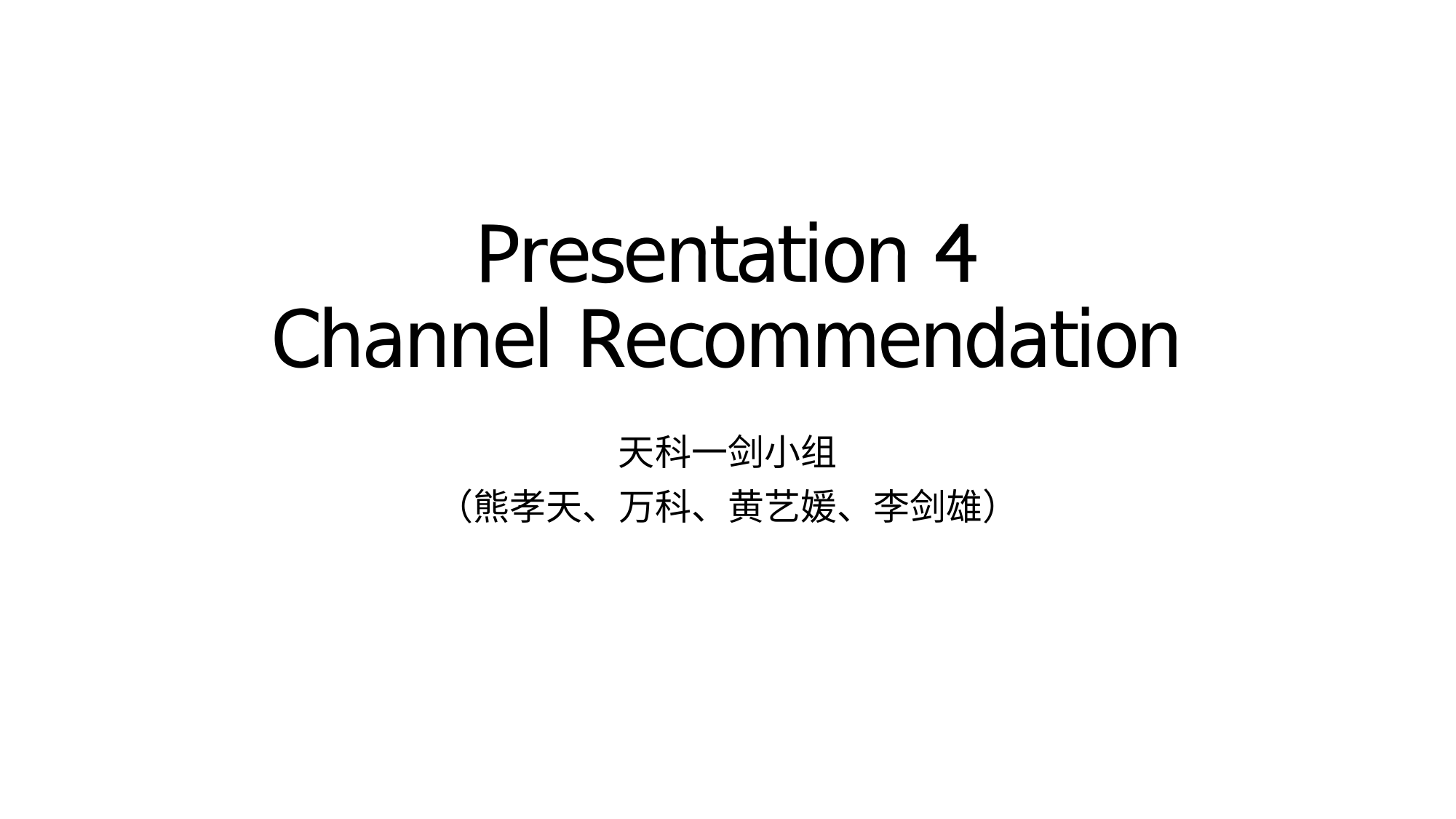

# Presentation 4 Channel Recommendation
天科一剑小组
（熊孝天、万科、黄艺媛、李剑雄）